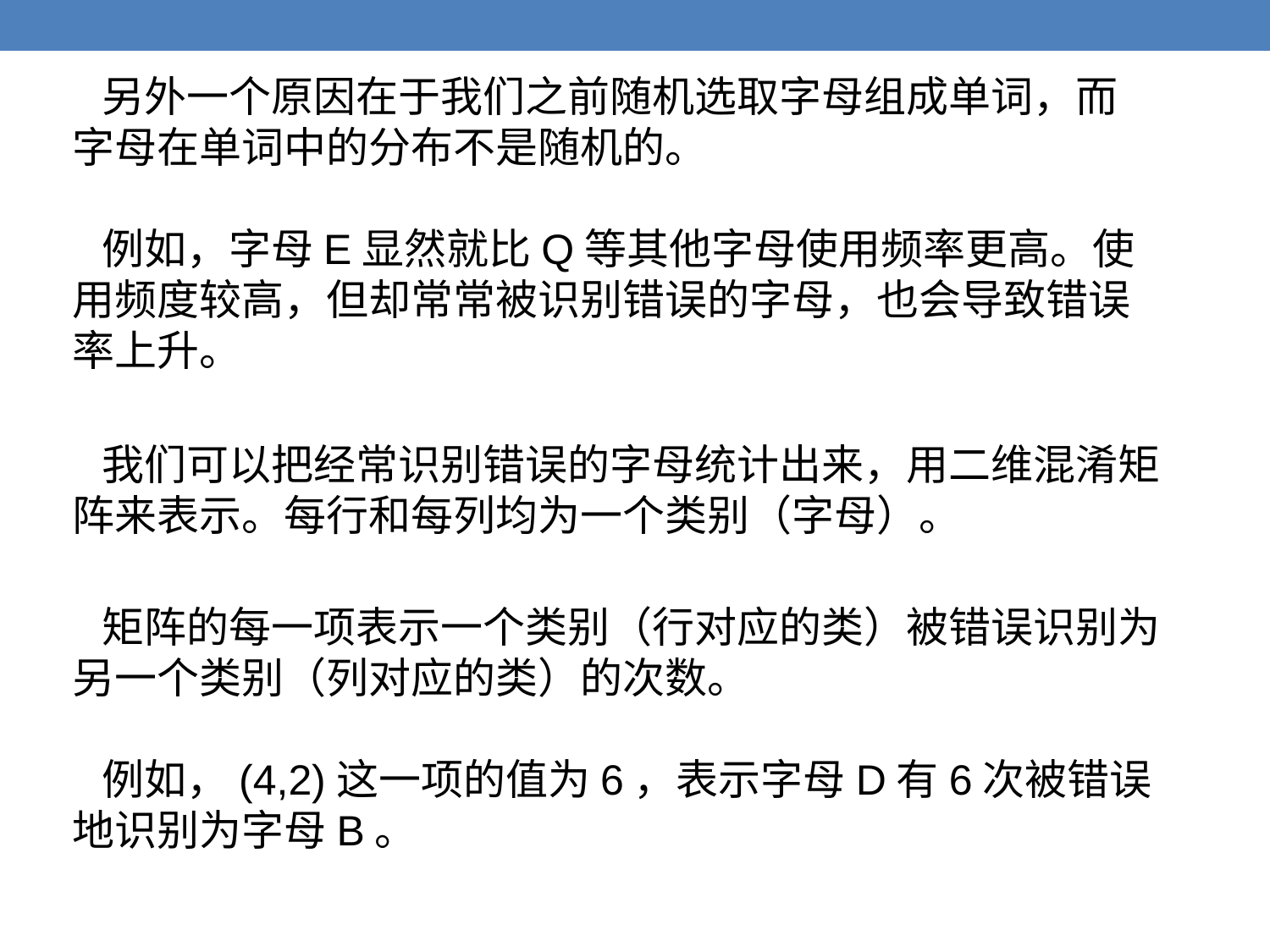

另外一个原因在于我们之前随机选取字母组成单词，而字母在单词中的分布不是随机的。

  例如，字母E显然就比Q等其他字母使用频率更高。使用频度较高，但却常常被识别错误的字母，也会导致错误率上升。
  我们可以把经常识别错误的字母统计出来，用二维混淆矩阵来表示。每行和每列均为一个类别（字母）。
  矩阵的每一项表示一个类别（行对应的类）被错误识别为另一个类别（列对应的类）的次数。

  例如，(4,2)这一项的值为6，表示字母D有6次被错误地识别为字母B。